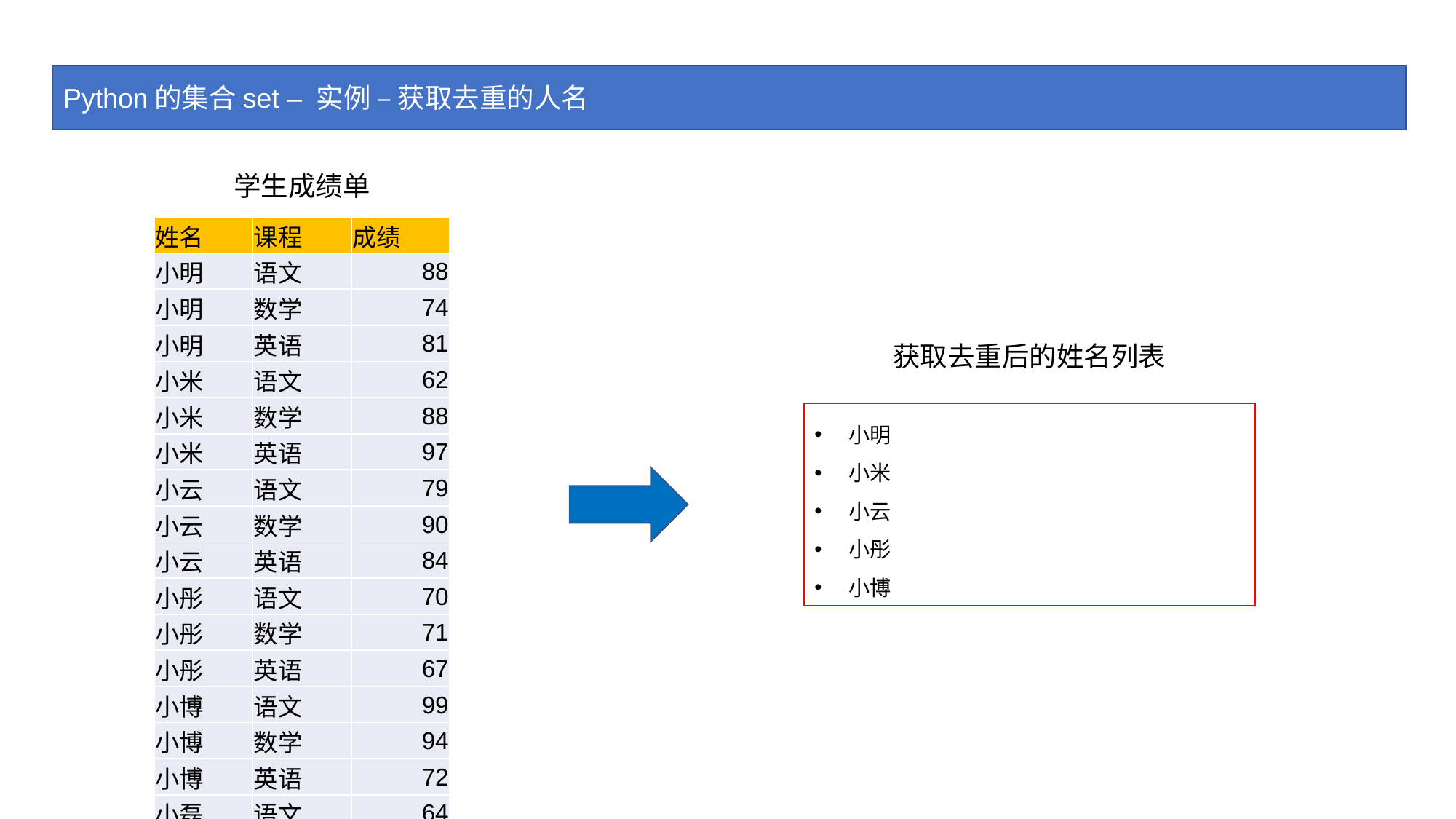

Python的集合set – 实例 – 获取去重的人名
学生成绩单
| 姓名 | 课程 | 成绩 |
| --- | --- | --- |
| 小明 | 语文 | 88 |
| 小明 | 数学 | 74 |
| 小明 | 英语 | 81 |
| 小米 | 语文 | 62 |
| 小米 | 数学 | 88 |
| 小米 | 英语 | 97 |
| 小云 | 语文 | 79 |
| 小云 | 数学 | 90 |
| 小云 | 英语 | 84 |
| 小彤 | 语文 | 70 |
| 小彤 | 数学 | 71 |
| 小彤 | 英语 | 67 |
| 小博 | 语文 | 99 |
| 小博 | 数学 | 94 |
| 小博 | 英语 | 72 |
| 小磊 | 语文 | 64 |
| 小磊 | 数学 | 91 |
| 小磊 | 英语 | 84 |
获取去重后的姓名列表
小明
小米
小云
小彤
小博